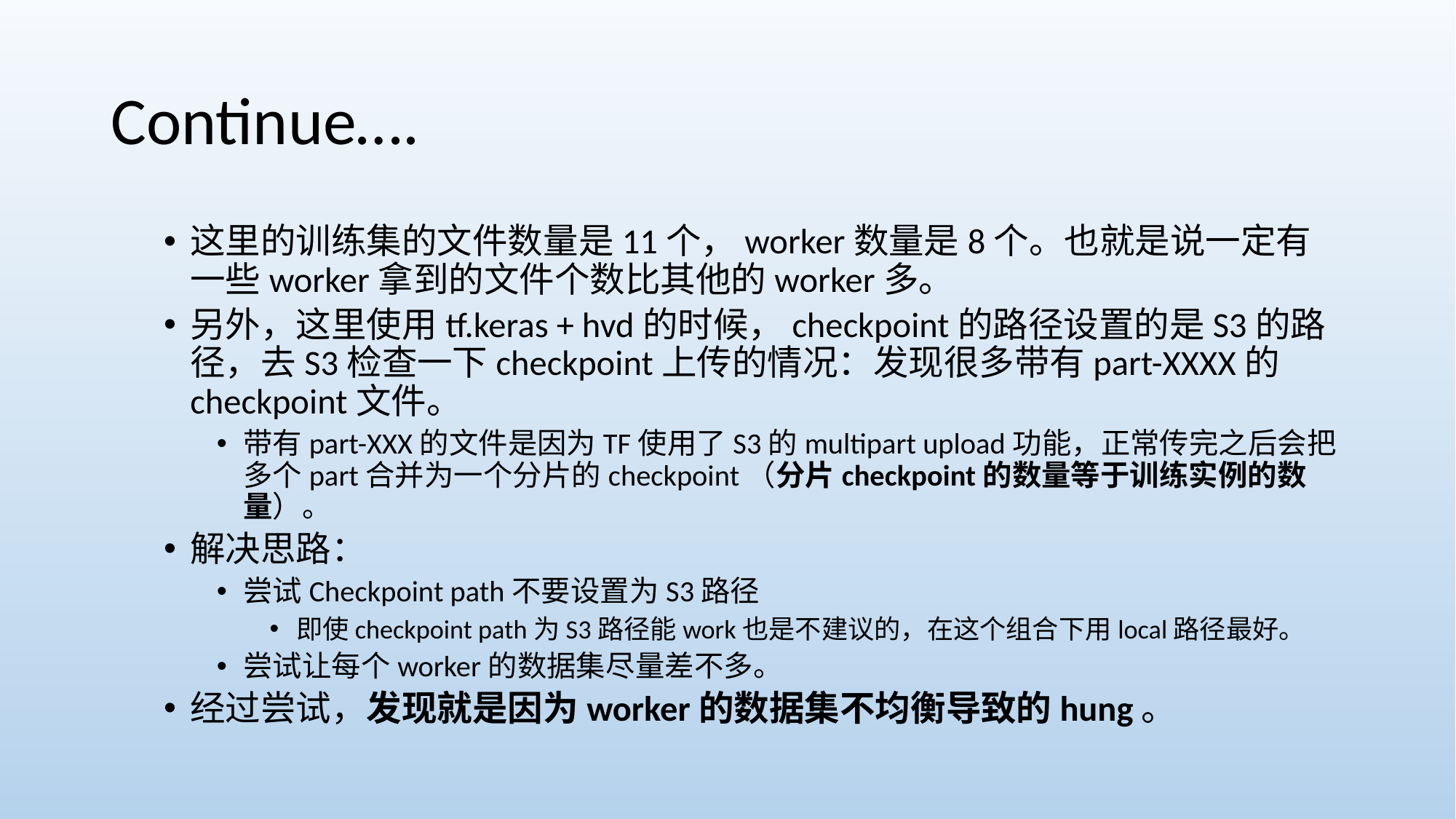

# Continue….
这里的训练集的文件数量是11个，worker数量是8个。也就是说一定有一些worker拿到的文件个数比其他的worker多。
另外，这里使用tf.keras + hvd的时候，checkpoint的路径设置的是S3的路径，去S3检查一下checkpoint上传的情况：发现很多带有part-XXXX的checkpoint文件。
带有part-XXX的文件是因为TF使用了S3的multipart upload功能，正常传完之后会把多个part合并为一个分片的checkpoint（分片checkpoint的数量等于训练实例的数量）。
解决思路：
尝试Checkpoint path不要设置为S3路径
即使checkpoint path为S3路径能work也是不建议的，在这个组合下用local路径最好。
尝试让每个worker的数据集尽量差不多。
经过尝试，发现就是因为worker的数据集不均衡导致的hung。